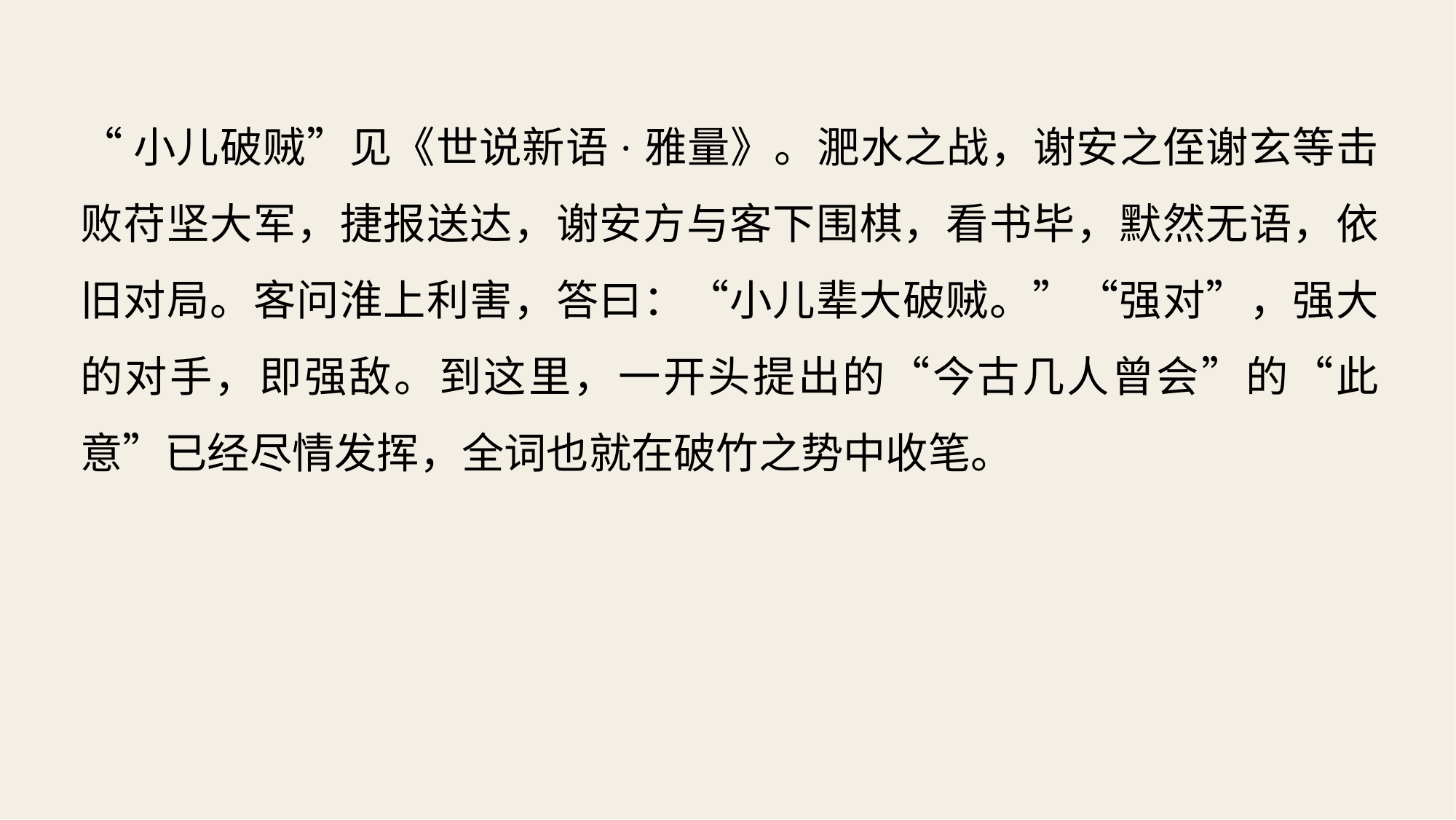

“小儿破贼”见《世说新语·雅量》。淝水之战，谢安之侄谢玄等击败苻坚大军，捷报送达，谢安方与客下围棋，看书毕，默然无语，依旧对局。客问淮上利害，答曰：“小儿辈大破贼。”“强对”，强大的对手，即强敌。到这里，一开头提出的“今古几人曾会”的“此意”已经尽情发挥，全词也就在破竹之势中收笔。